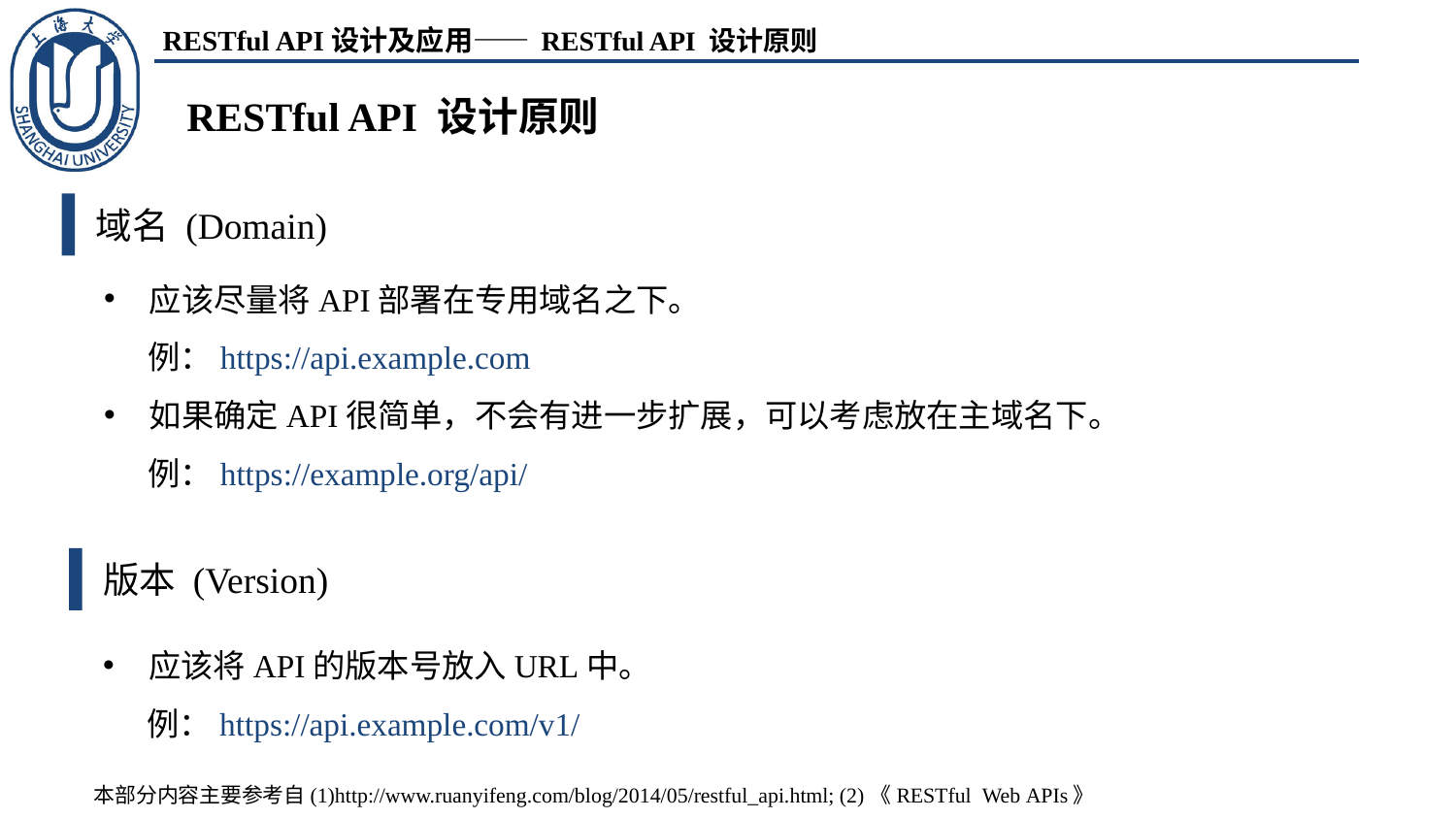

RESTful API 设计原则
RESTful API 设计原则

域名 (Domain)
应该尽量将API部署在专用域名之下。
     例：https://api.example.com
如果确定API很简单，不会有进一步扩展，可以考虑放在主域名下。
     例：https://example.org/api/

版本 (Version)
应该将API的版本号放入URL中。
     例：https://api.example.com/v1/
13
本部分内容主要参考自(1)http://www.ruanyifeng.com/blog/2014/05/restful_api.html; (2)《RESTful  Web APIs》